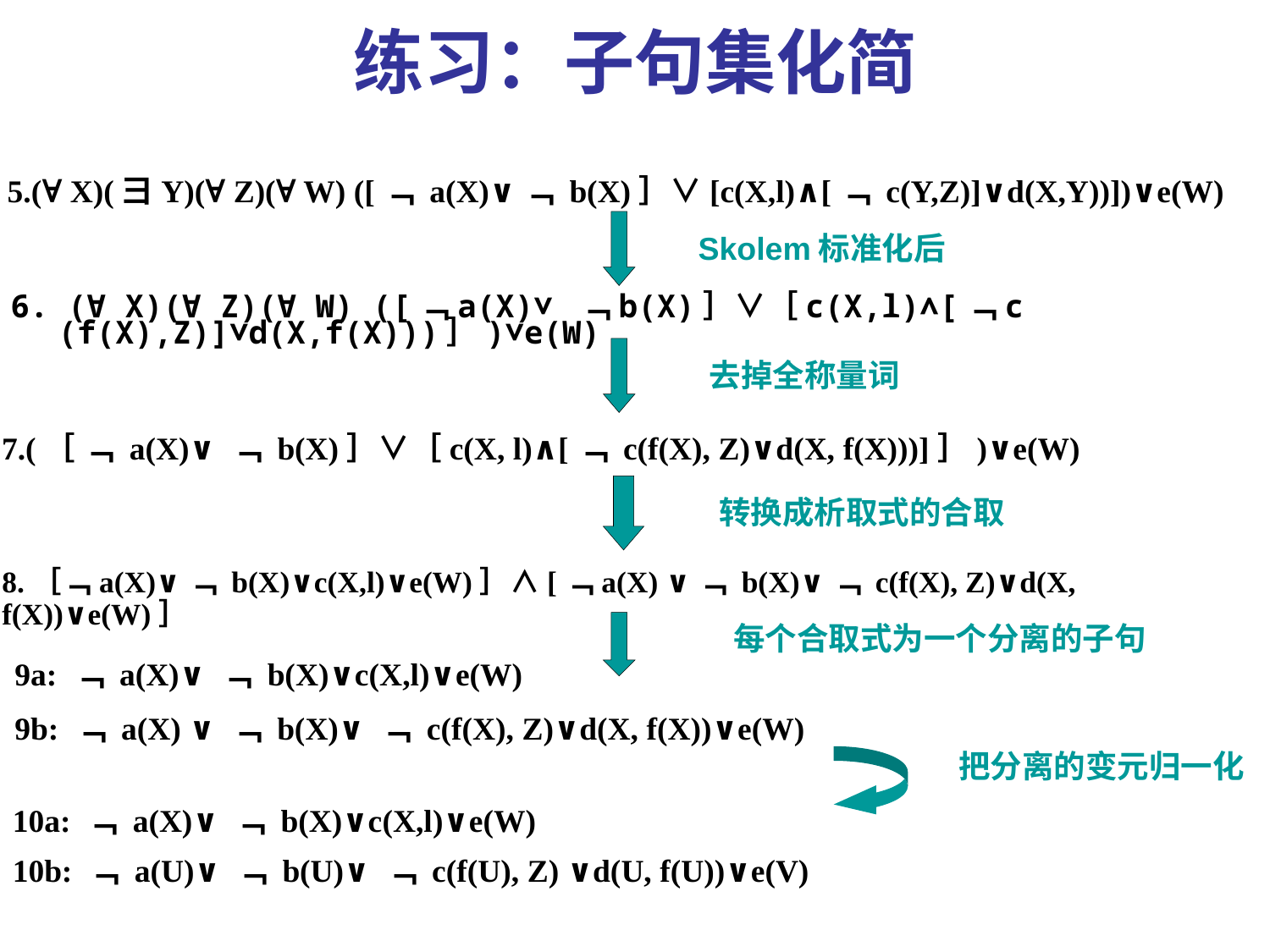

# 练习：子句集化简
  5.(∀ X)(彐Y)(∀ Z)(∀ W) ([﹁ a(X)∨﹁ b(X)］∨[c(X,l)∧[﹁ c(Y,Z)]∨d(X,Y))])∨e(W)

Skolem标准化后

6. (∀ X)(∀ Z)(∀ W) ([﹁a(X)∨ ﹁b(X)］∨［c(X,l)∧[﹁c (f(X),Z)]∨d(X,f(X)))］)∨e(W)

去掉全称量词
7.(［ ﹁ a(X)∨ ﹁ b(X)］∨［c(X, l)∧[﹁ c(f(X), Z)∨d(X, f(X)))]］)∨e(W)

转换成析取式的合取
8.［﹁a(X)∨﹁ b(X)∨c(X,l)∨e(W)］∧[﹁a(X) ∨﹁ b(X)∨﹁ c(f(X), Z)∨d(X, f(X))∨e(W)］

每个合取式为一个分离的子句
9a: ﹁ a(X)∨ ﹁ b(X)∨c(X,l)∨e(W)
9b: ﹁ a(X) ∨ ﹁ b(X)∨ ﹁ c(f(X), Z)∨d(X, f(X))∨e(W)
把分离的变元归一化

10a: ﹁ a(X)∨ ﹁ b(X)∨c(X,l)∨e(W)
10b: ﹁ a(U)∨ ﹁ b(U)∨ ﹁ c(f(U), Z) ∨d(U, f(U))∨e(V)